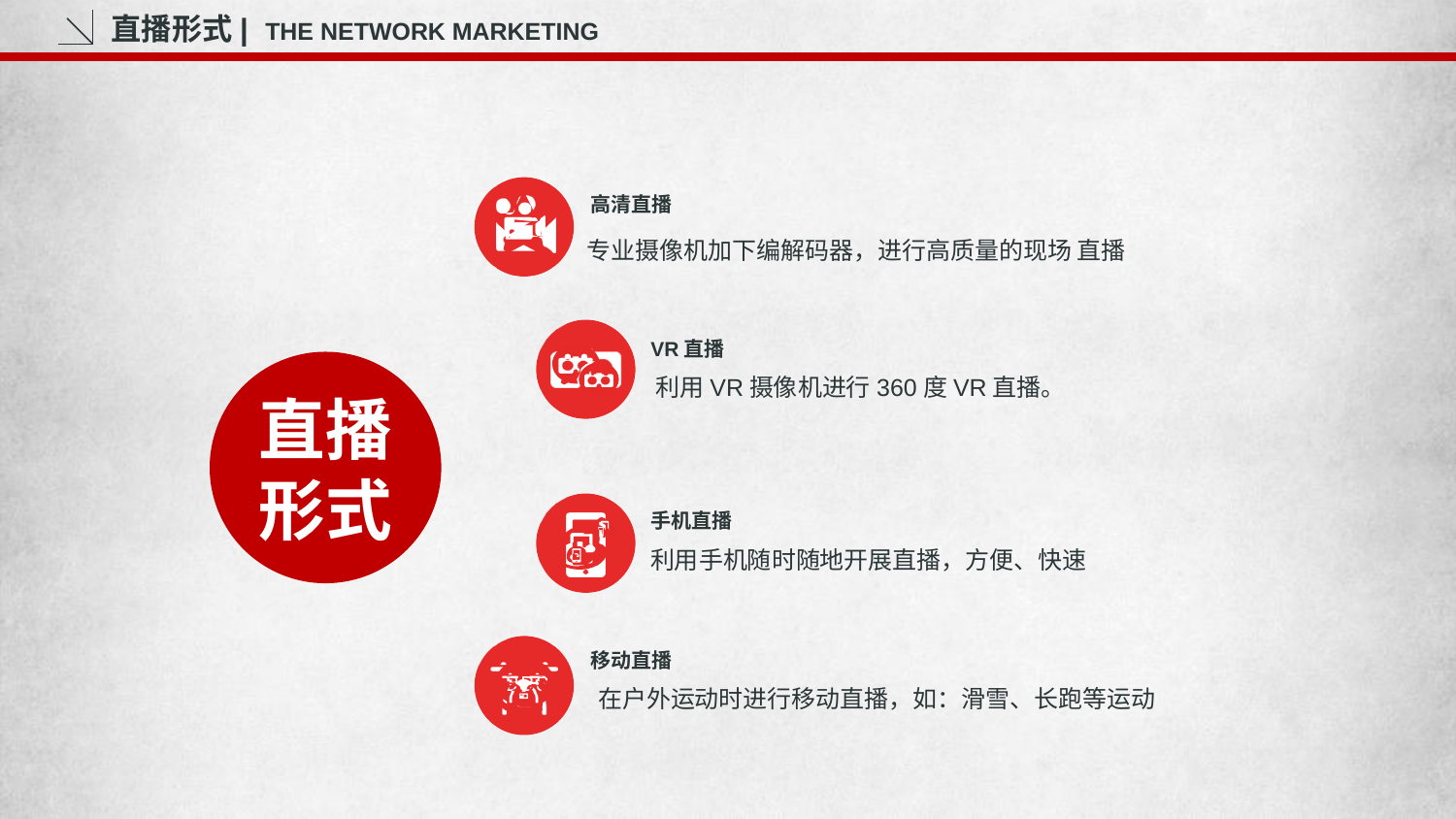

直播形式|  THE NETWORK MARKETING

高清直播
专业摄像机加下编解码器，进行高质量的现场 直播

VR直播

直播形式
利用VR摄像机进行360度VR直播。

手机直播
利用手机随时随地开展直播，方便、快速

移动直播
在户外运动时进行移动直播，如：滑雪、长跑等运动